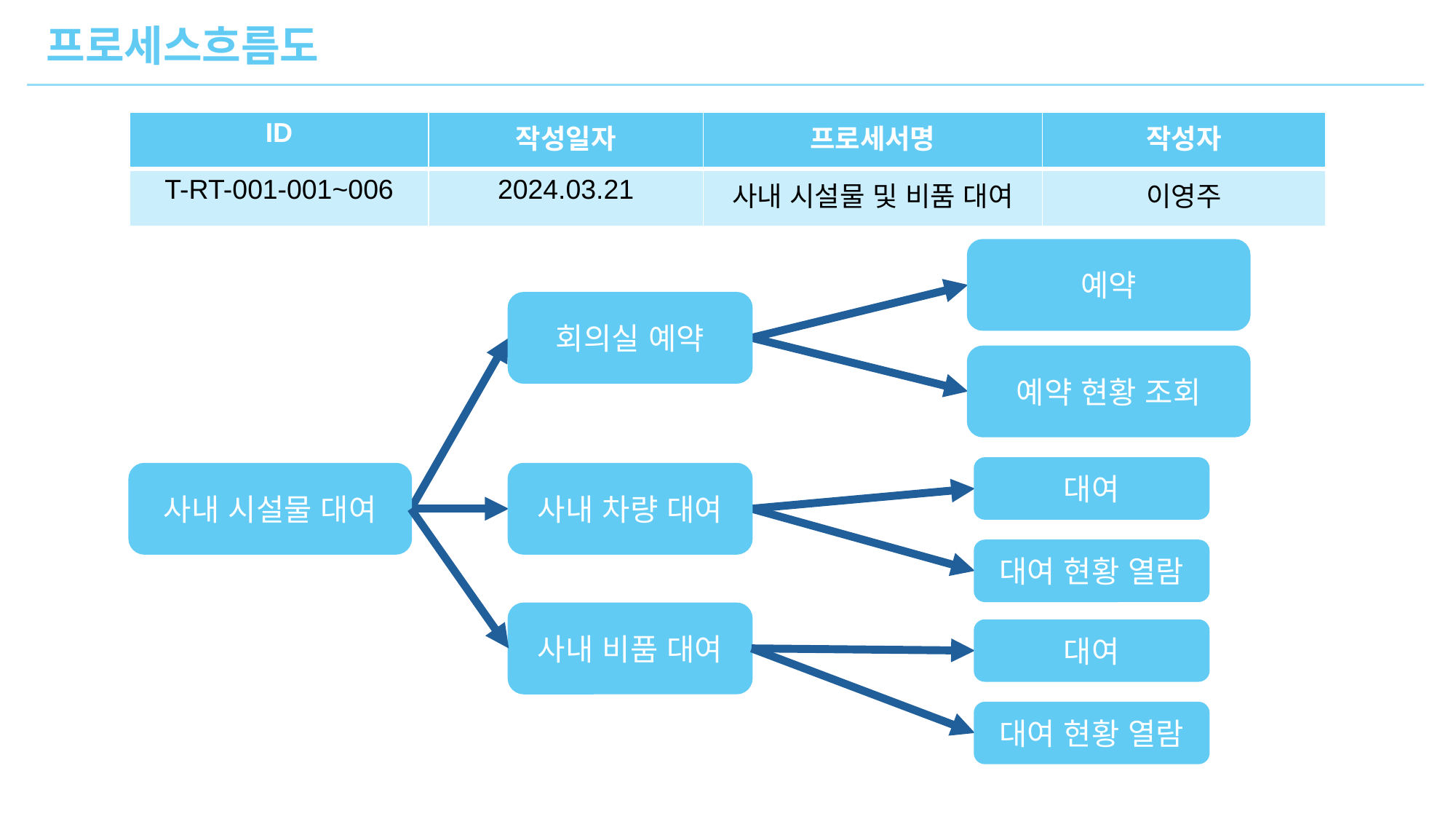

프로세스흐름도
| ID | 작성일자 | 프로세서명 | 작성자 |
| --- | --- | --- | --- |
| T-RT-001-001~006 | 2024.03.21 | 사내 시설물 및 비품 대여 | 이영주 |
예약
회의실 예약
예약 현황 조회
대여
사내 시설물 대여
사내 차량 대여
대여 현황 열람
사내 비품 대여
대여
대여 현황 열람